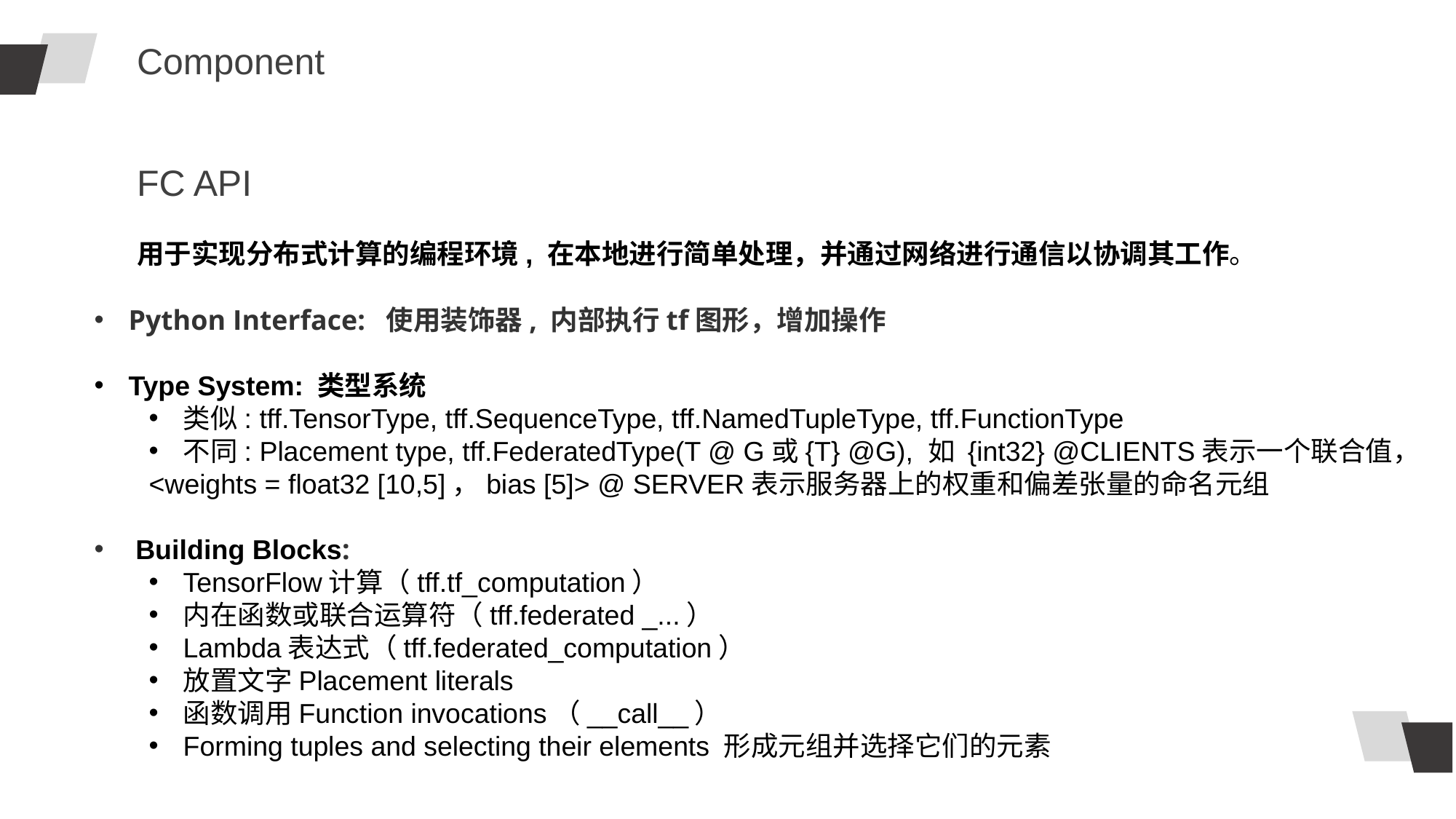

Component
FC API
用于实现分布式计算的编程环境, 在本地进行简单处理，并通过网络进行通信以协调其工作。
Python Interface:  使用装饰器, 内部执行tf图形，增加操作

Type System: 类型系统
类似: tff.TensorType, tff.SequenceType, tff.NamedTupleType, tff.FunctionType
不同: Placement type, tff.FederatedType(T @ G或{T} @G), 如 {int32} @CLIENTS表示一个联合值，
<weights = float32 [10,5]，bias [5]> @ SERVER表示服务器上的权重和偏差张量的命名元组

 Building Blocks:
TensorFlow计算（tff.tf_computation）
内在函数或联合运算符（tff.federated _...）
Lambda表达式（tff.federated_computation）
放置文字Placement literals
函数调用Function invocations（__call__）
Forming tuples and selecting their elements 形成元组并选择它们的元素